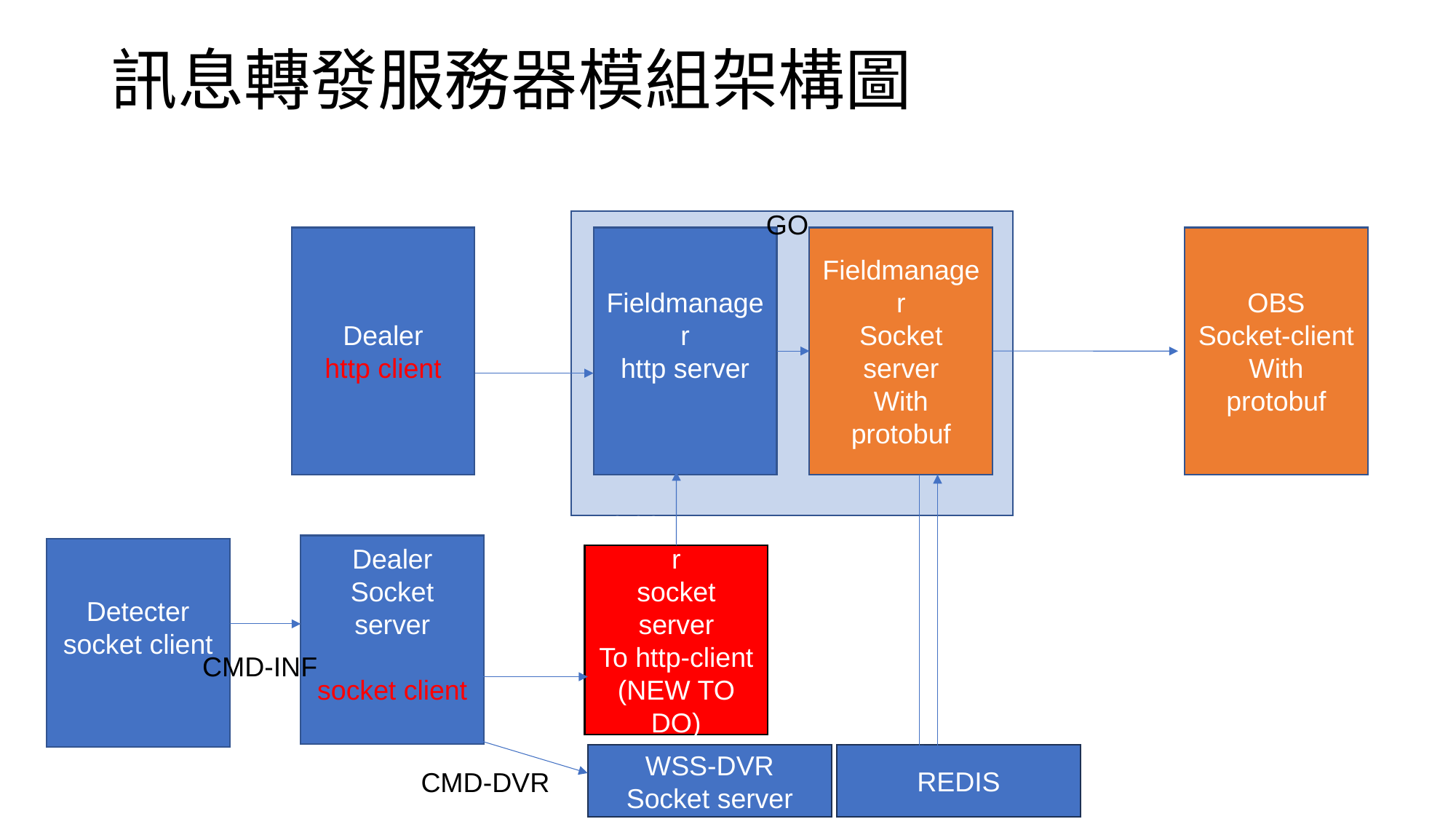

# 訊息轉發服務器模組架構圖
GO

Dealer
http client
Fieldmanager
Socket server
With protobuf
Fieldmanager
http server

OBS
Socket-client
With protobuf
Dealer
Socket server

socket client

Detecter
socket client

Fieldmanager
socket server
To http-client
(NEW TO DO)

CMD-INF
WSS-DVR
Socket server
REDIS
CMD-DVR